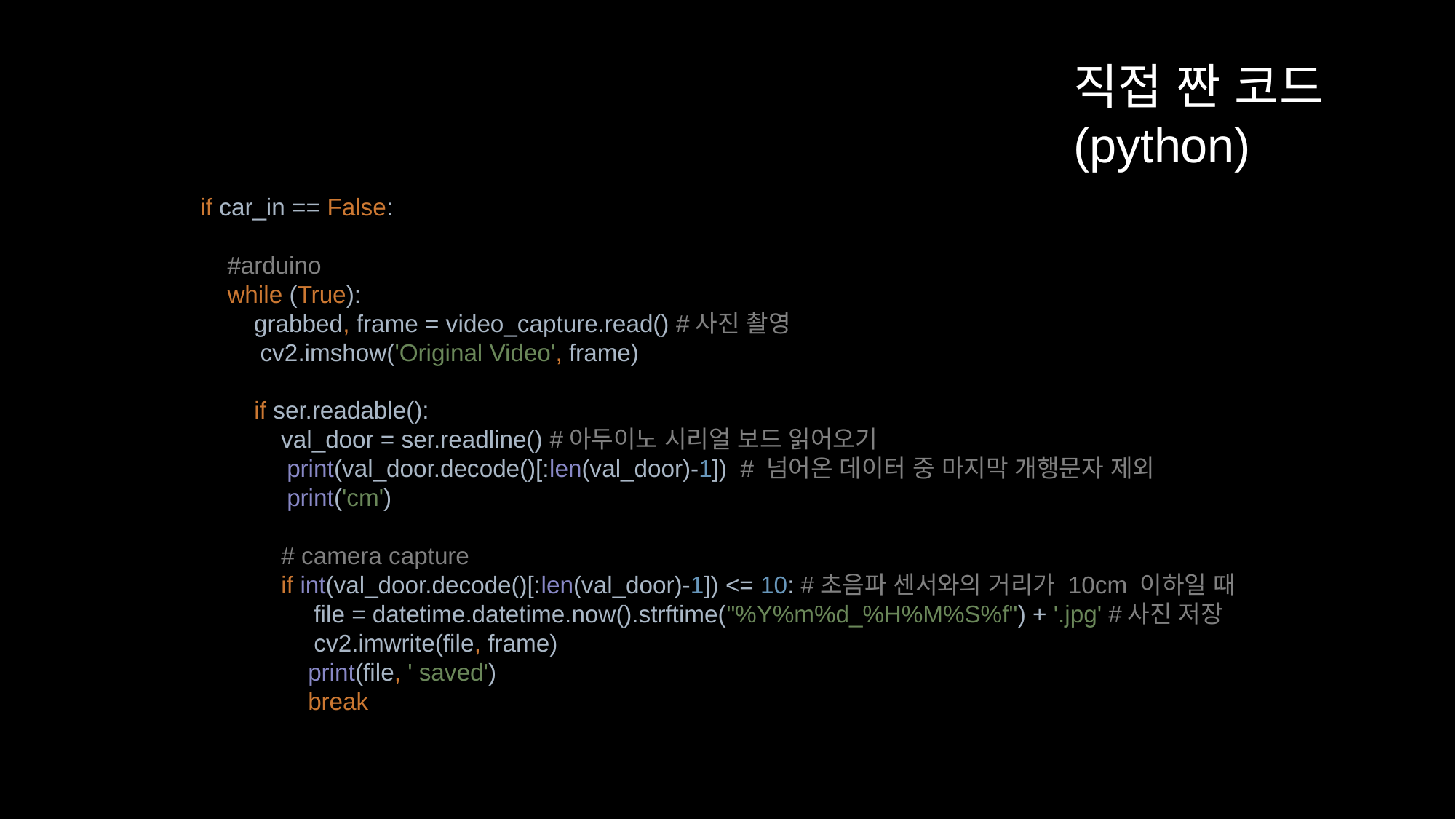

직접 짠 코드 (python)
if car_in == False:
    #arduino
    while (True):
        grabbed, frame = video_capture.read() #사진 촬영
        cv2.imshow('Original Video', frame)
        if ser.readable():
            val_door = ser.readline() #아두이노 시리얼 보드 읽어오기
            print(val_door.decode()[:len(val_door)-1])  # 넘어온 데이터 중 마지막 개행문자 제외
            print('cm')
            # camera capture
            if int(val_door.decode()[:len(val_door)-1]) <= 10: #초음파 센서와의 거리가 10cm 이하일 때
                file = datetime.datetime.now().strftime("%Y%m%d_%H%M%S%f") + '.jpg' #사진 저장
                cv2.imwrite(file, frame)
                print(file, ' saved')
                break